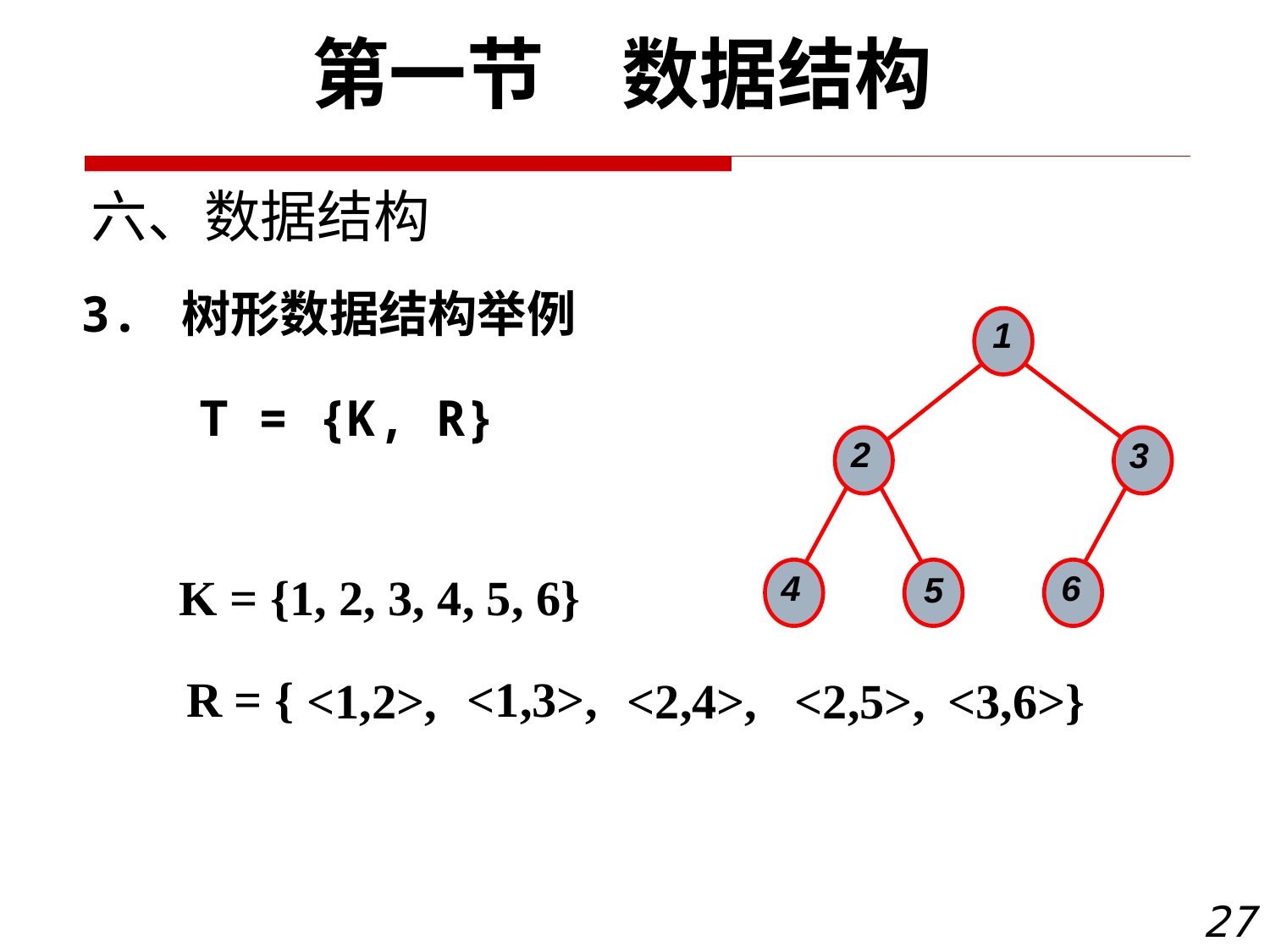

第一节　数据结构
六、数据结构
3. 树形数据结构举例
    T = {K, R}

1

2
3

4
6
5
K = {1, 2, 3, 4, 5, 6}
R = {
<1,3>,
<2,4>,
<2,5>,
<3,6>}
<1,2>,
27